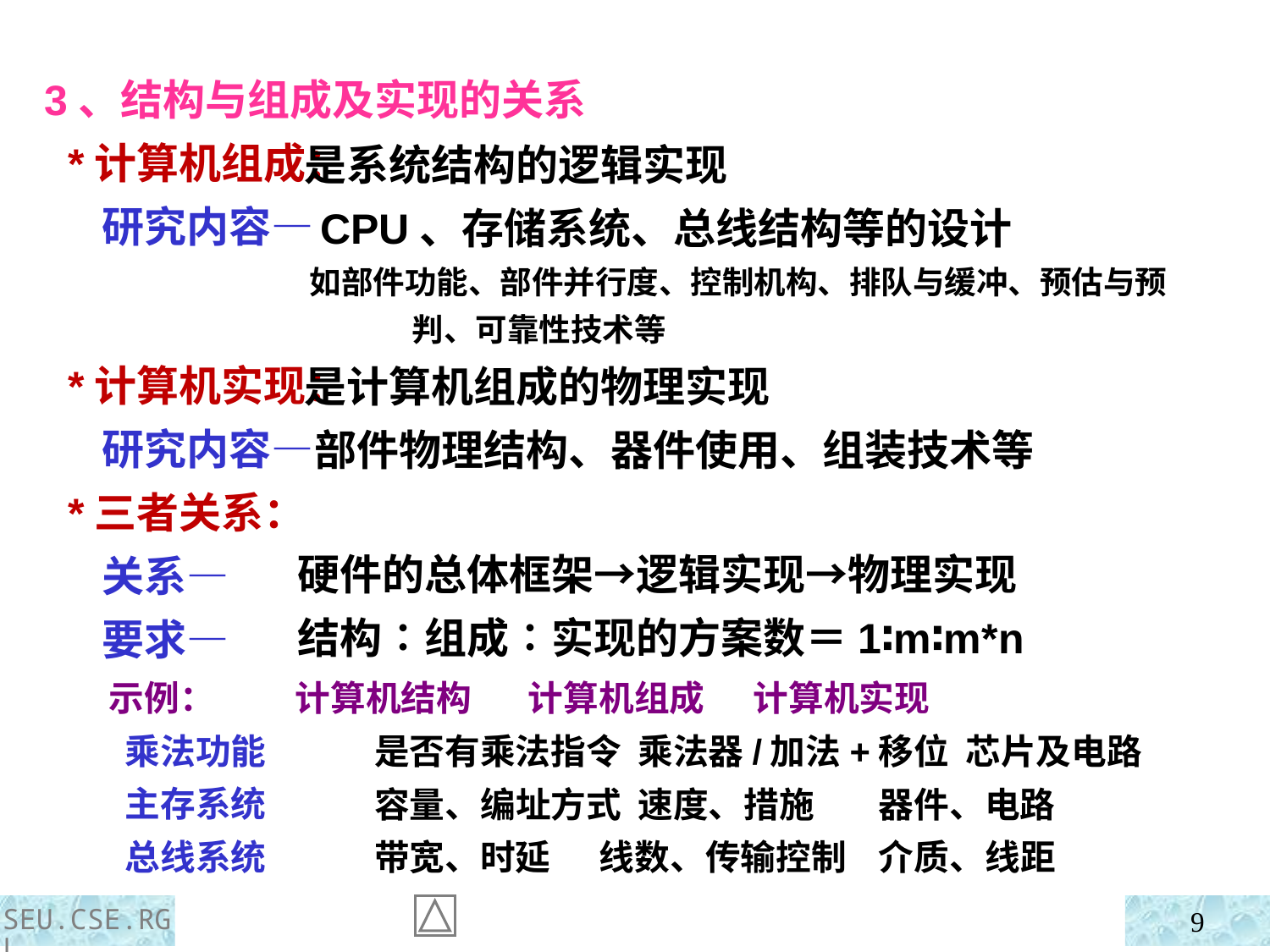

3、结构与组成及实现的关系
  *计算机组成：
     研究内容—

  *计算机实现：
     研究内容—
  *三者关系：
     关系—
     要求—
      是系统结构的逻辑实现
       CPU、存储系统、总线结构等的设计
         如部件功能、部件并行度、控制机构、排队与缓冲、预估与预判、可靠性技术等
      是计算机组成的物理实现
       部件物理结构、器件使用、组装技术等
硬件的总体框架→逻辑实现→物理实现
结构∶组成∶实现的方案数＝1∶m∶m*n
       示例：          计算机结构       计算机组成      计算机实现
         乘法功能
         主存系统
         总线系统
是否有乘法指令  乘法器/加法+移位  芯片及电路
容量、编址方式  速度、措施        器件、电路
带宽、时延      线数、传输控制    介质、线距
SEU.CSE.RGL
9